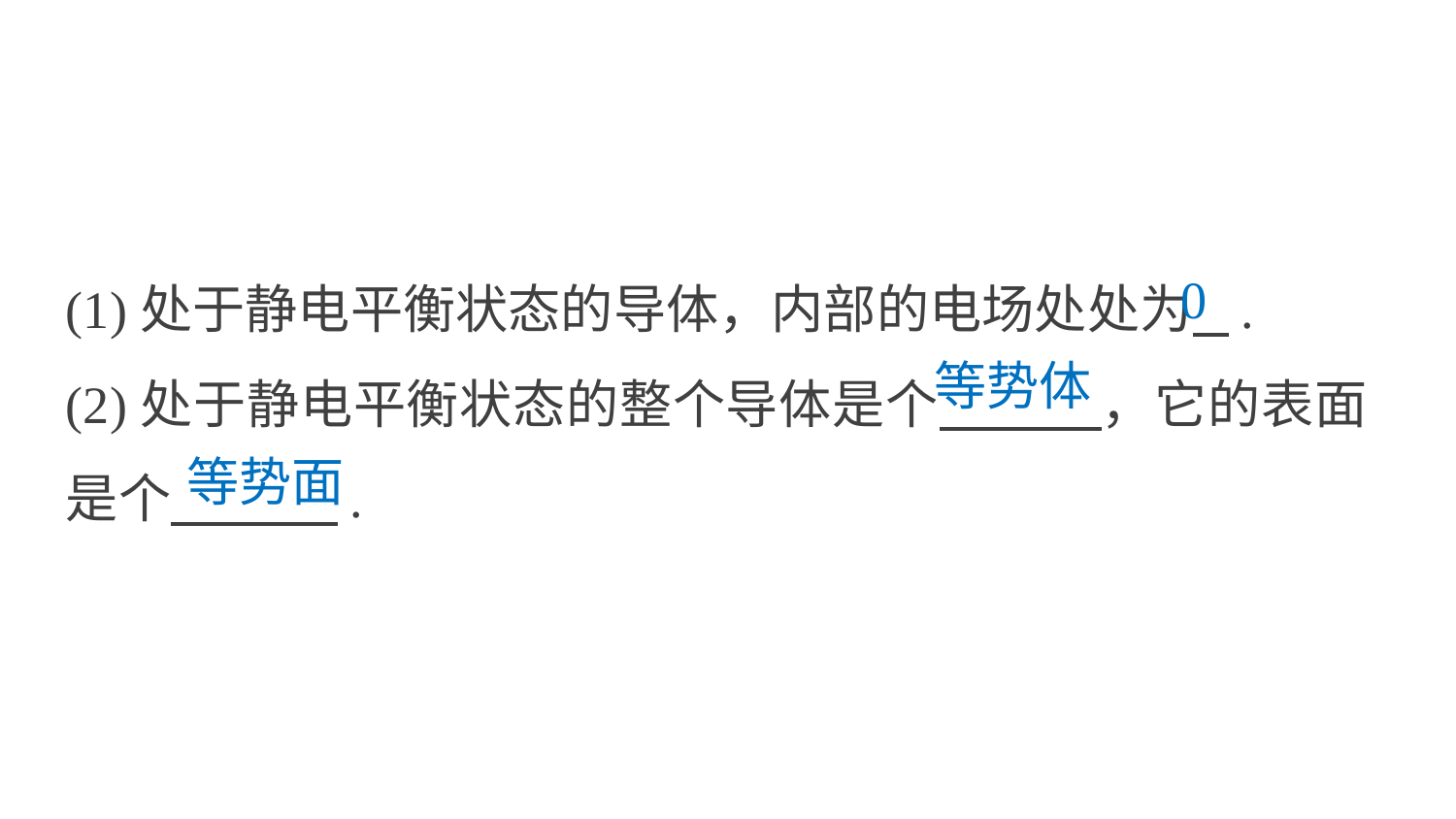

(1)处于静电平衡状态的导体，内部的电场处处为   .
(2)处于静电平衡状态的整个导体是个             ，它的表面是个              .
0
等势体
等势面